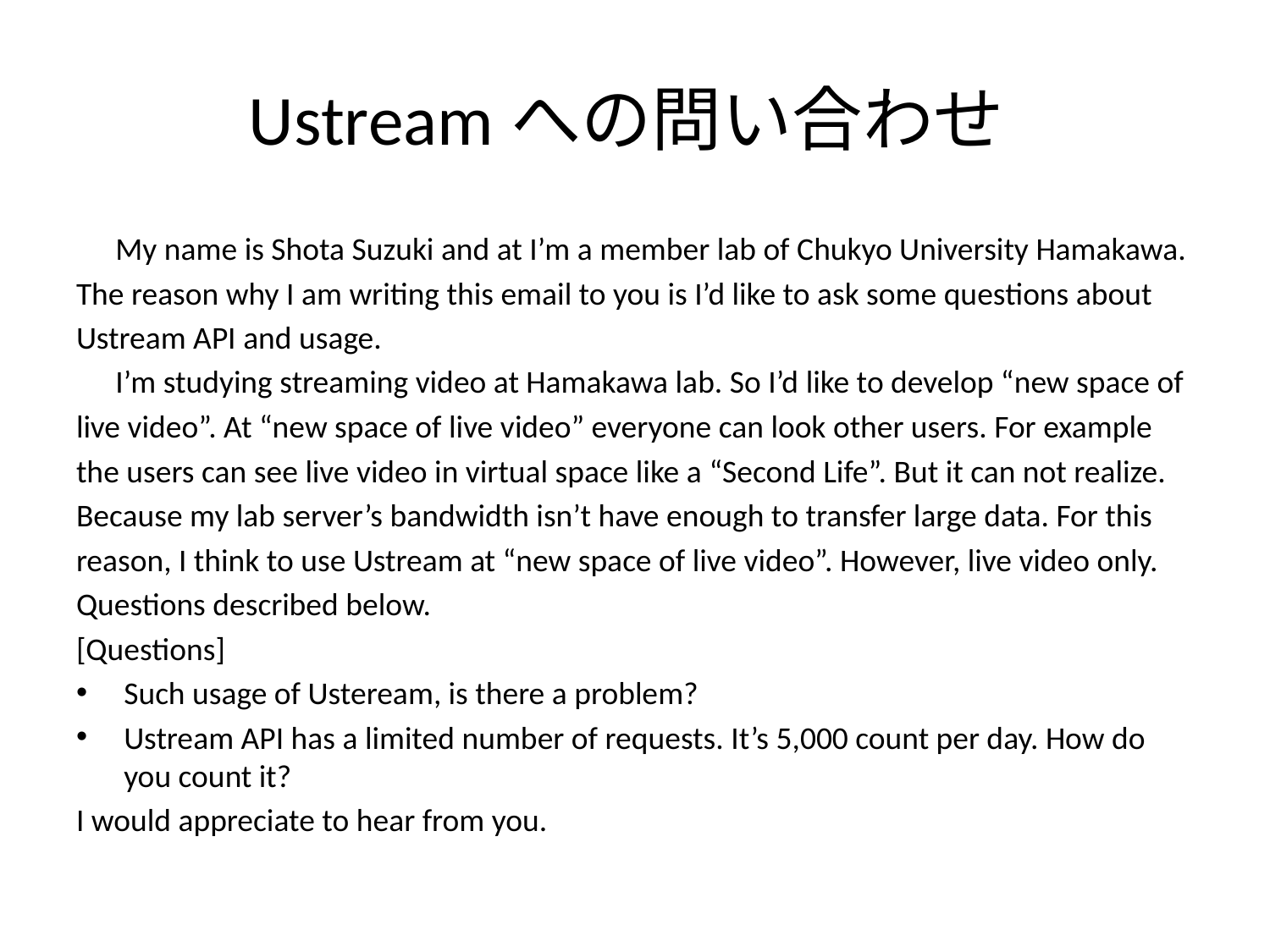

# Ustreamへの問い合わせ
　My name is Shota Suzuki and at I’m a member lab of Chukyo University Hamakawa.
The reason why I am writing this email to you is I’d like to ask some questions about
Ustream API and usage.
　I’m studying streaming video at Hamakawa lab. So I’d like to develop “new space of
live video”. At “new space of live video” everyone can look other users. For example
the users can see live video in virtual space like a “Second Life”. But it can not realize.
Because my lab server’s bandwidth isn’t have enough to transfer large data. For this
reason, I think to use Ustream at “new space of live video”. However, live video only.
Questions described below.
[Questions]
Such usage of Usteream, is there a problem?
Ustream API has a limited number of requests. It’s 5,000 count per day. How do you count it?
I would appreciate to hear from you.